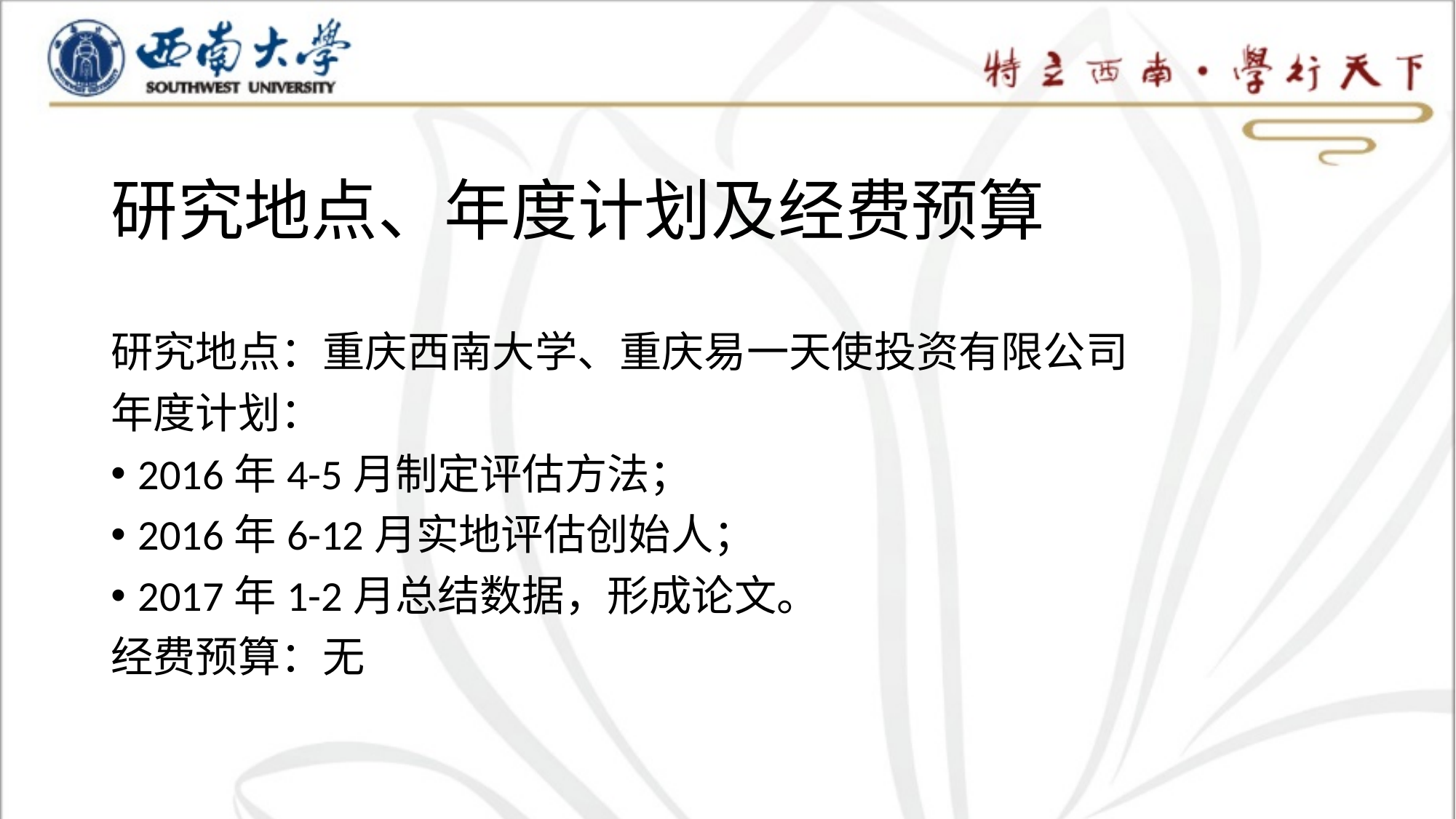

# 研究地点、年度计划及经费预算
研究地点：重庆西南大学、重庆易一天使投资有限公司
年度计划：
2016年4-5月制定评估方法；
2016年6-12月实地评估创始人；
2017年1-2月总结数据，形成论文。
经费预算：无